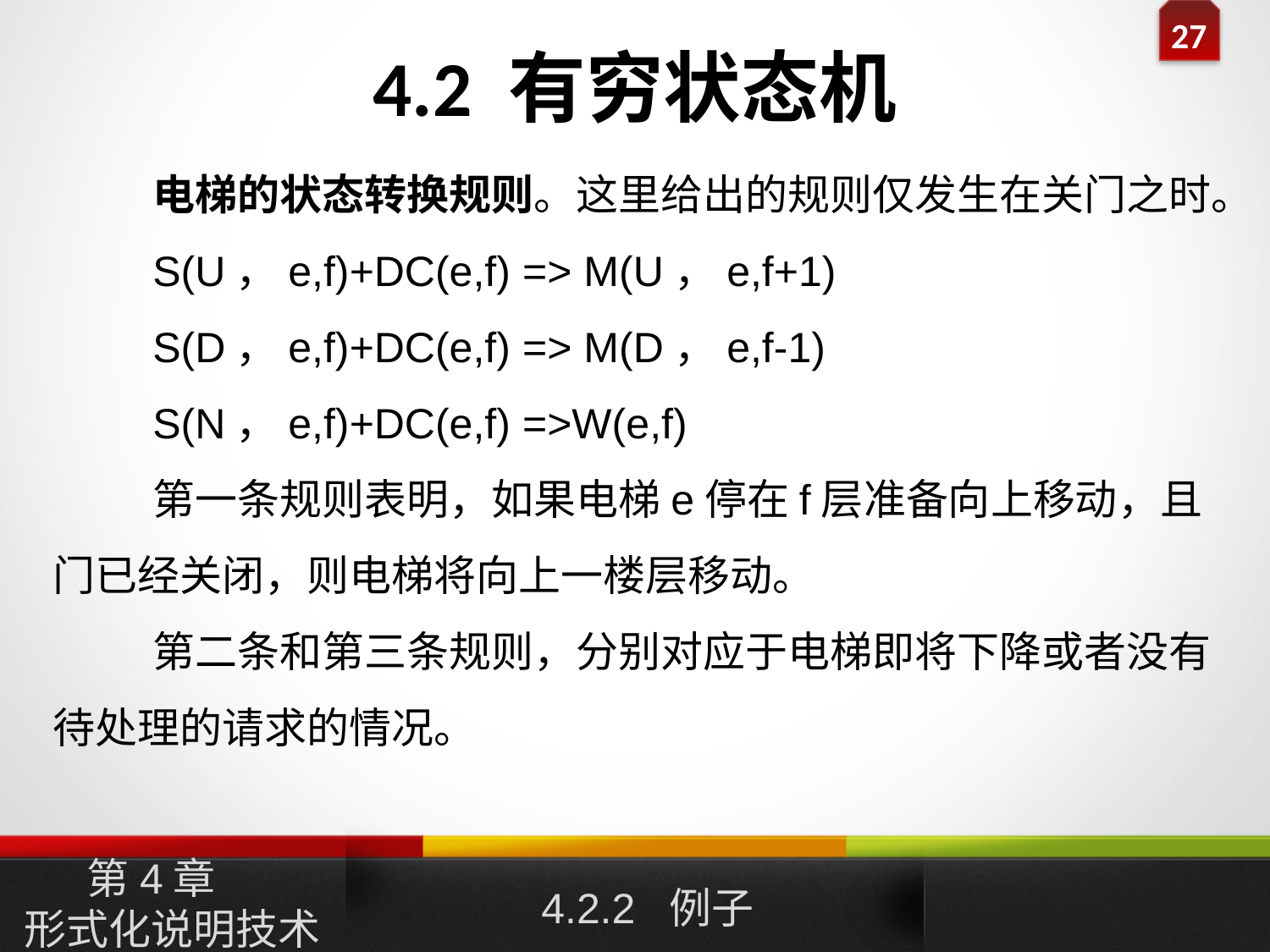

# 4.2 有穷状态机
电梯的状态转换规则。这里给出的规则仅发生在关门之时。
S(U，e,f)+DC(e,f) => M(U，e,f+1)
S(D，e,f)+DC(e,f) => M(D，e,f-1)
S(N，e,f)+DC(e,f) =>W(e,f)
第一条规则表明，如果电梯e停在f层准备向上移动，且门已经关闭，则电梯将向上一楼层移动。
第二条和第三条规则，分别对应于电梯即将下降或者没有待处理的请求的情况。
第4章
形式化说明技术
4.2.2  例子